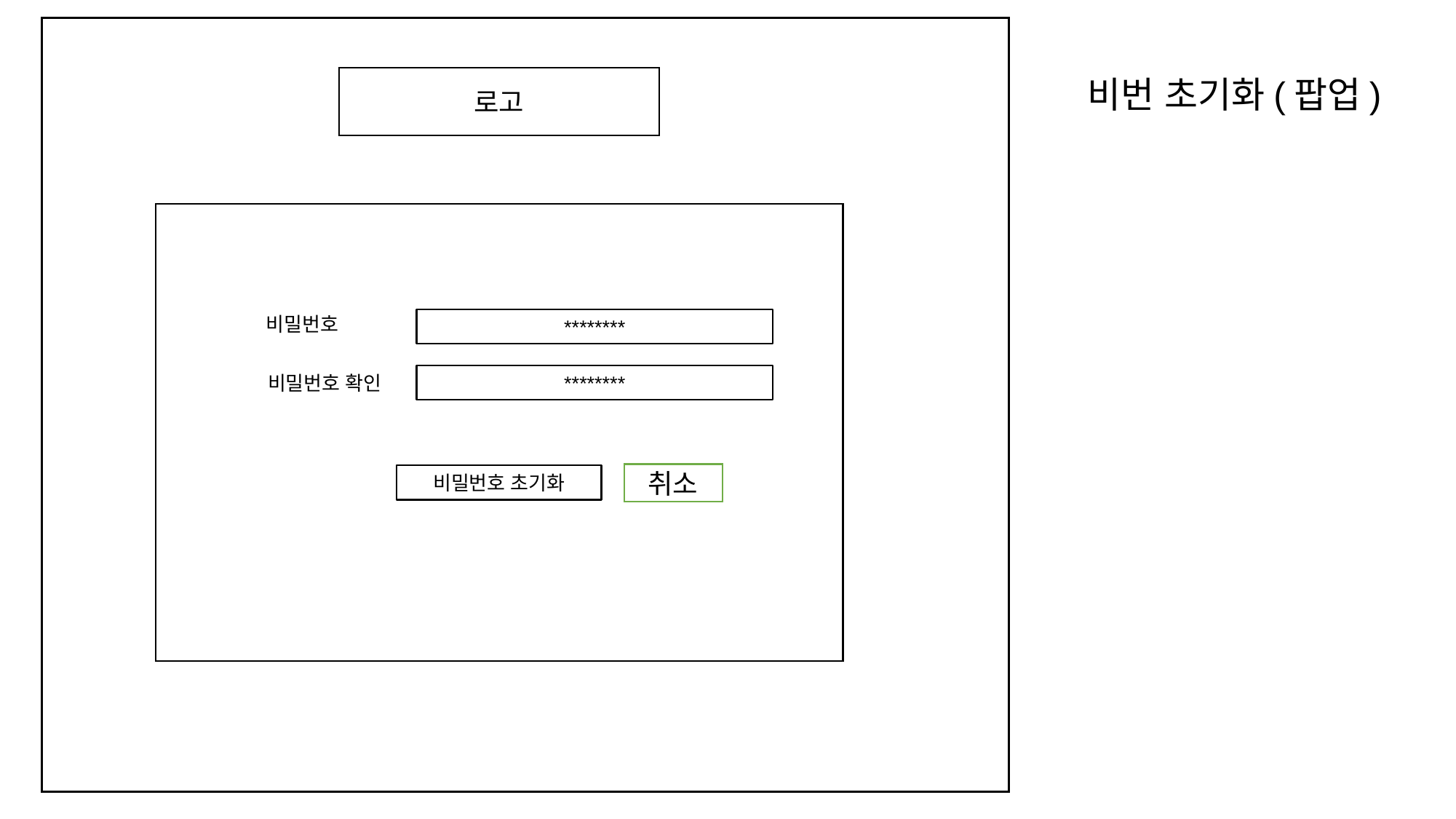

로고
# 비번 초기화(팝업)

비밀번호
********
비밀번호 확인
********
취소
비밀번호 초기화